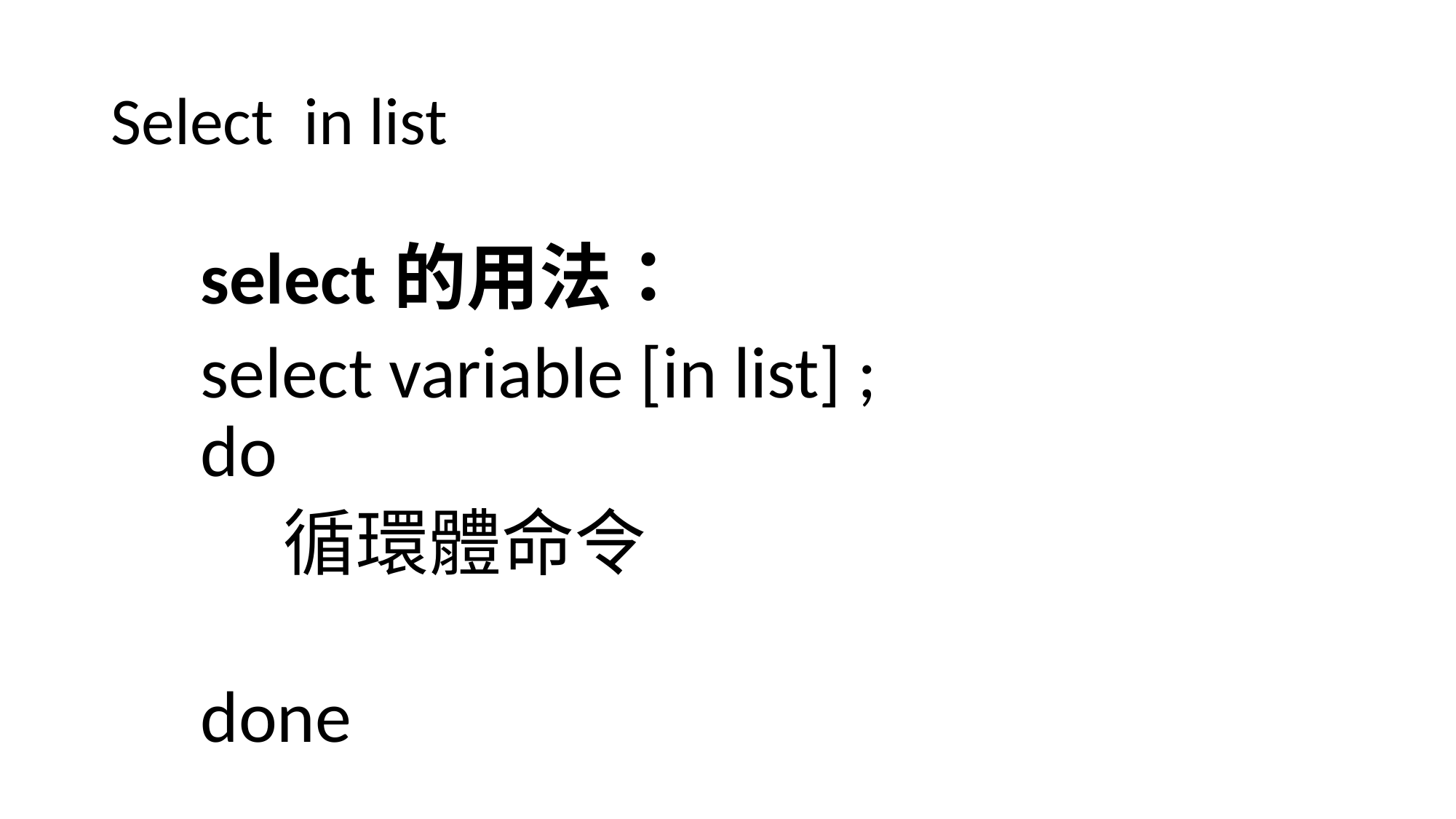

# Select  in list
select的用法：
select variable [in list] ;
do
    循環體命令
done